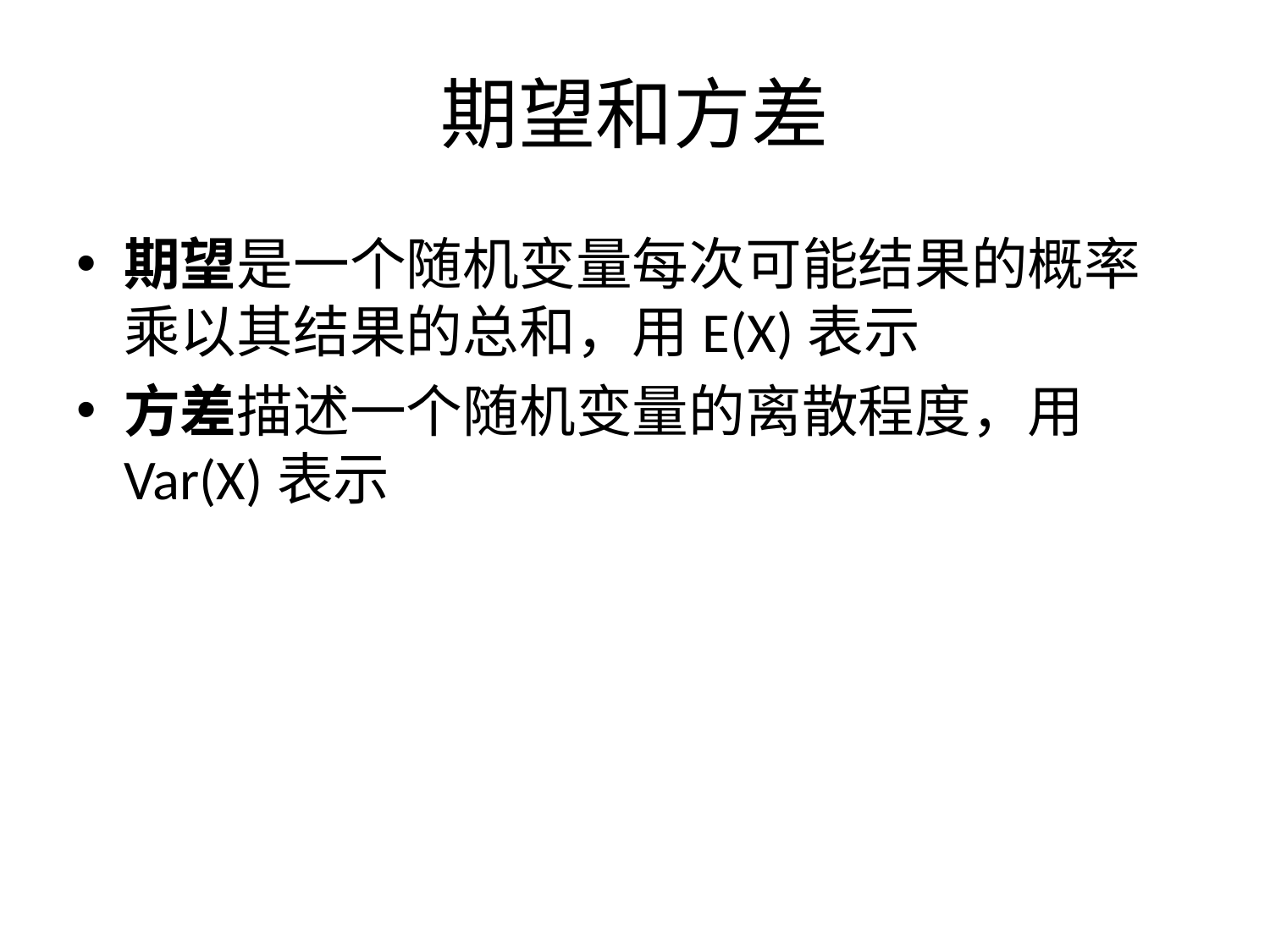

期望和方差
期望是一个随机变量每次可能结果的概率乘以其结果的总和，用E(X)表示
方差描述一个随机变量的离散程度，用Var(X)表示